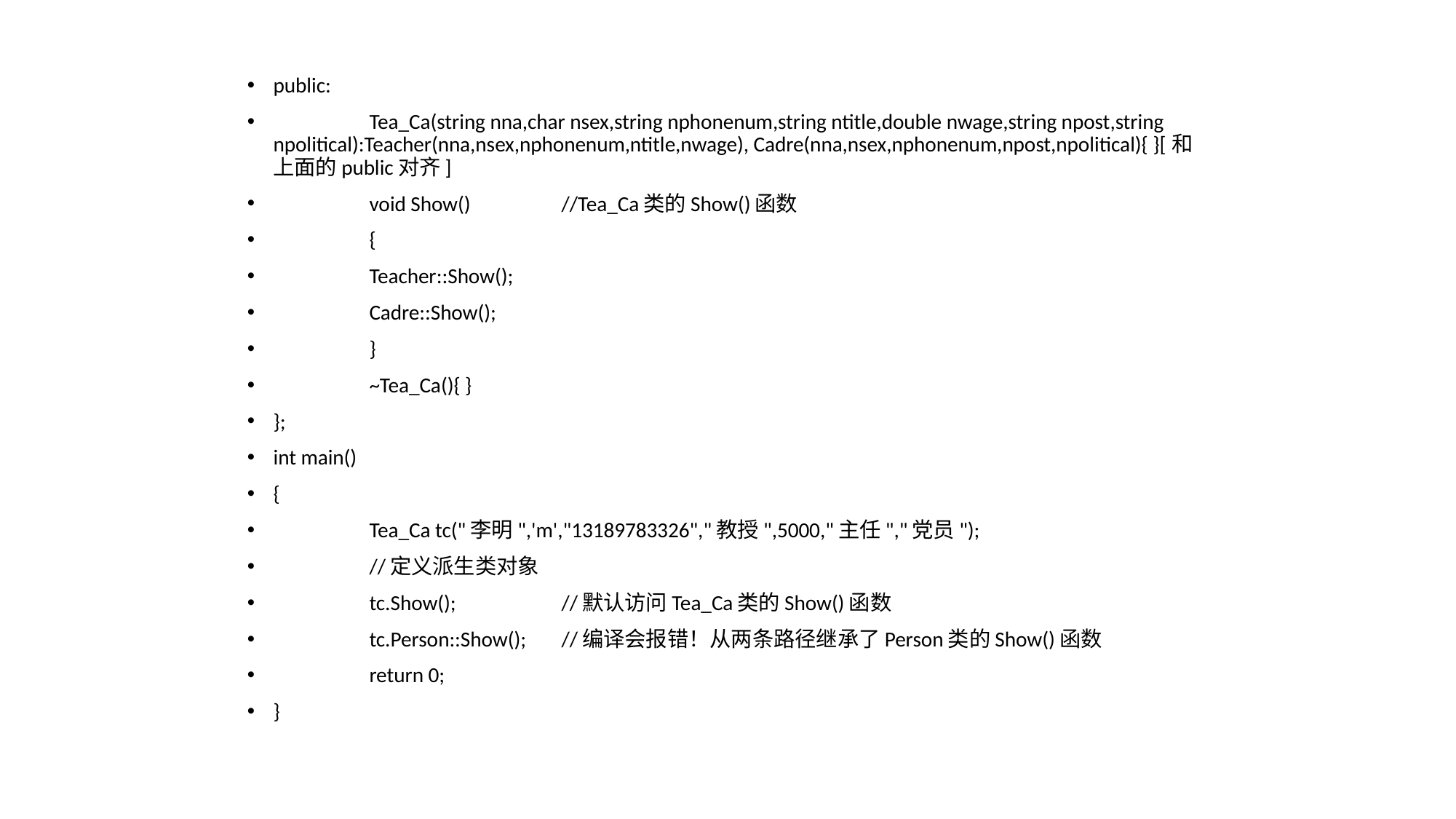

public:
	Tea_Ca(string nna,char nsex,string nphonenum,string ntitle,double nwage,string npost,string npolitical):Teacher(nna,nsex,nphonenum,ntitle,nwage), Cadre(nna,nsex,nphonenum,npost,npolitical){ }[和上面的public对齐]
	void Show()              	//Tea_Ca类的Show()函数
	{
		Teacher::Show();
		Cadre::Show();
	}
	~Tea_Ca(){ }
};
int main()
{
	Tea_Ca tc("李明",'m',"13189783326","教授",5000,"主任","党员");
								//定义派生类对象
 	tc.Show();              	//默认访问Tea_Ca类的Show()函数
 	tc.Person::Show();    	//编译会报错！从两条路径继承了Person类的Show()函数
	return 0;
}